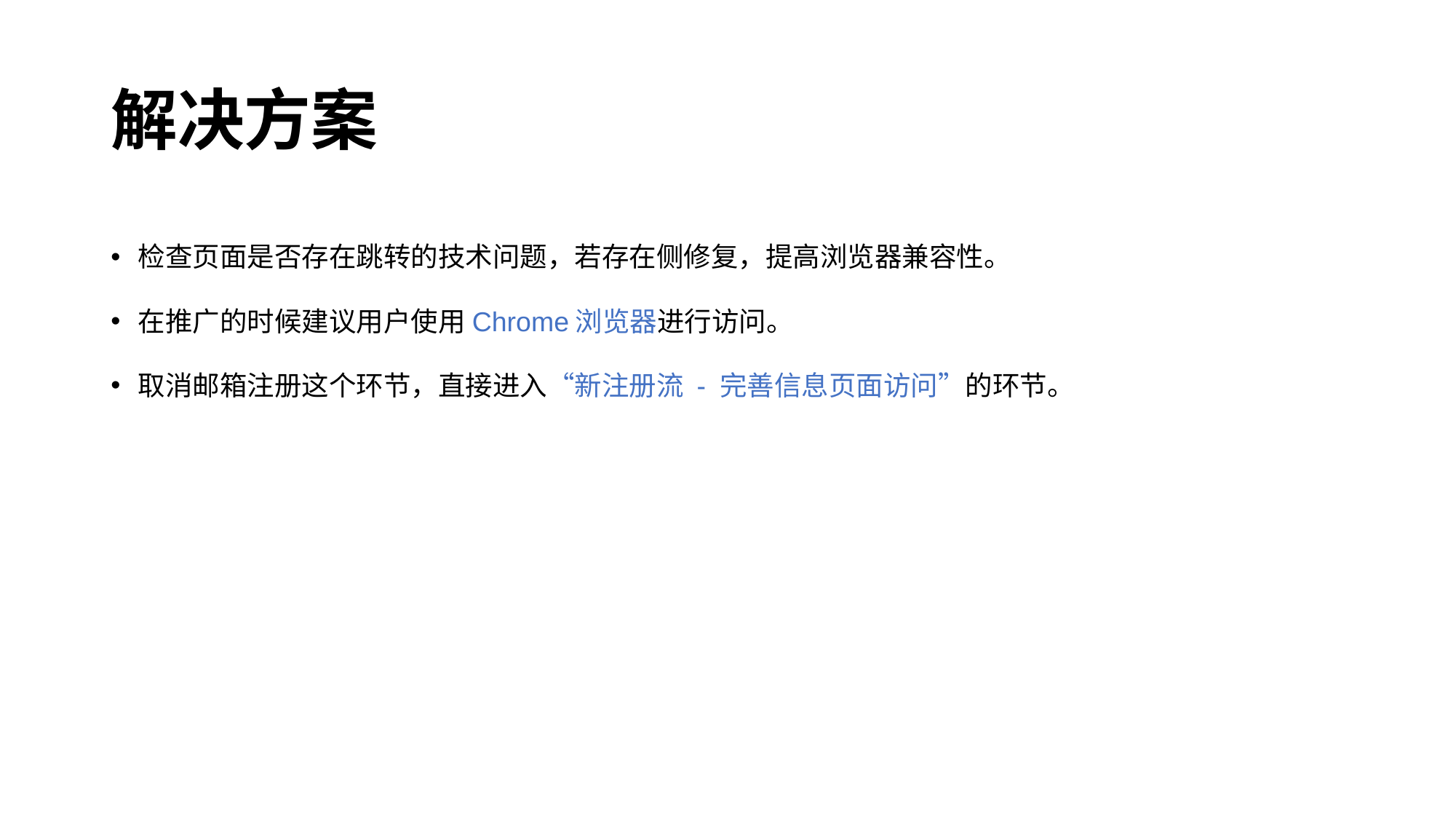

# 解决方案
检查页面是否存在跳转的技术问题，若存在侧修复，提高浏览器兼容性。
在推广的时候建议用户使用Chrome浏览器进行访问。
取消邮箱注册这个环节，直接进入“新注册流 - 完善信息页面访问”的环节。